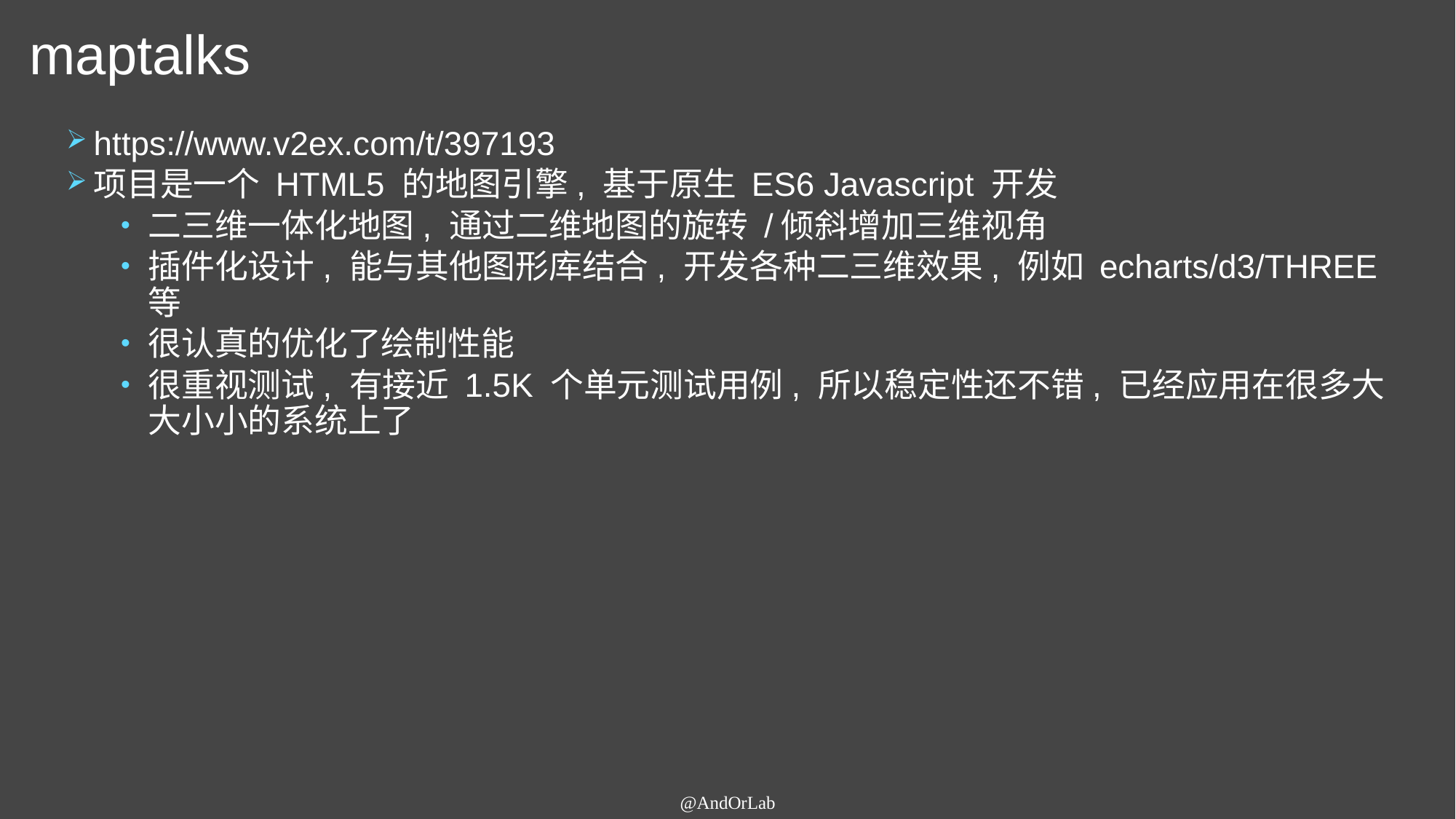

# maptalks
https://www.v2ex.com/t/397193
项目是一个 HTML5 的地图引擎, 基于原生 ES6 Javascript 开发
二三维一体化地图, 通过二维地图的旋转 /倾斜增加三维视角
插件化设计, 能与其他图形库结合, 开发各种二三维效果, 例如 echarts/d3/THREE 等
很认真的优化了绘制性能
很重视测试, 有接近 1.5K 个单元测试用例, 所以稳定性还不错, 已经应用在很多大大小小的系统上了
@AndOrLab